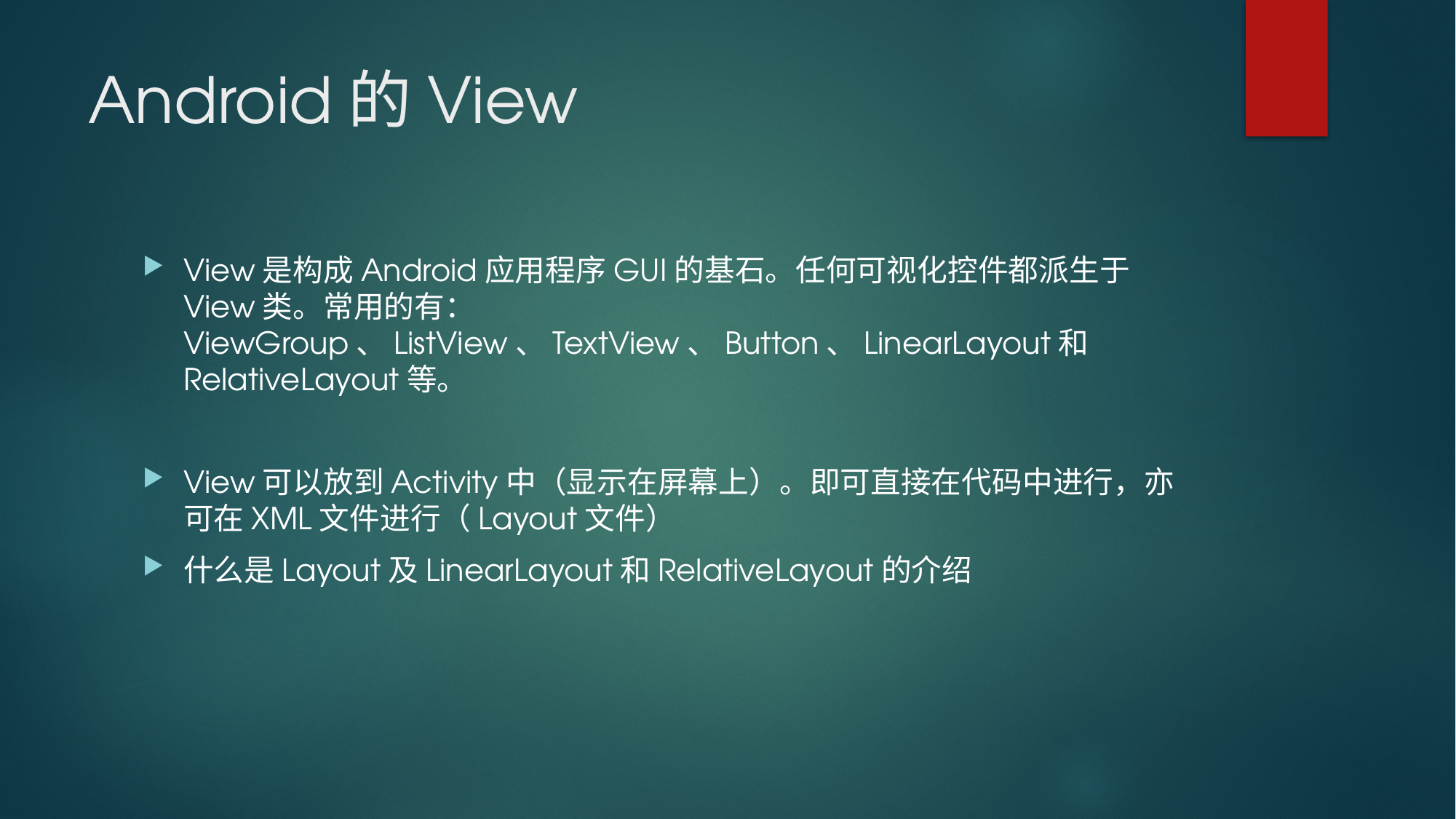

# Android的View
View是构成Android应用程序GUI的基石。任何可视化控件都派生于View类。常用的有：ViewGroup、ListView、TextView、Button、LinearLayout和RelativeLayout等。

View可以放到Activity中（显示在屏幕上）。即可直接在代码中进行，亦可在XML文件进行（Layout文件）
什么是Layout及LinearLayout和RelativeLayout的介绍